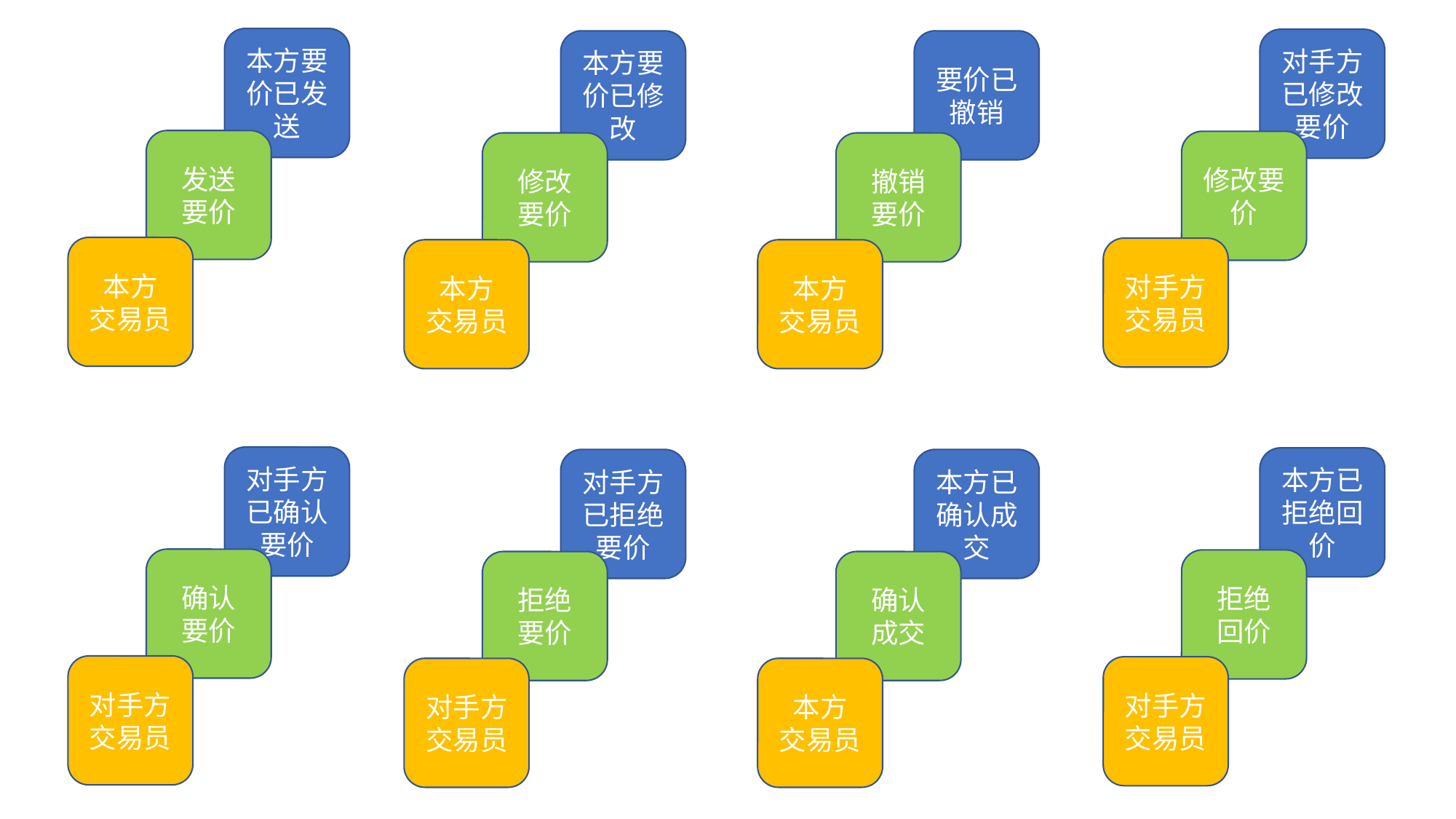

本方要价已发送
对手方已修改要价
本方要价已修改
要价已撤销
发送
要价
修改要价
修改
要价
撤销
要价
本方
交易员
对手方交易员
本方
交易员
本方
交易员
对手方已确认要价
本方已拒绝回价
对手方已拒绝要价
本方已确认成交
确认
要价
拒绝
回价
拒绝
要价
确认
成交
对手方
交易员
对手方交易员
对手方
交易员
本方
交易员